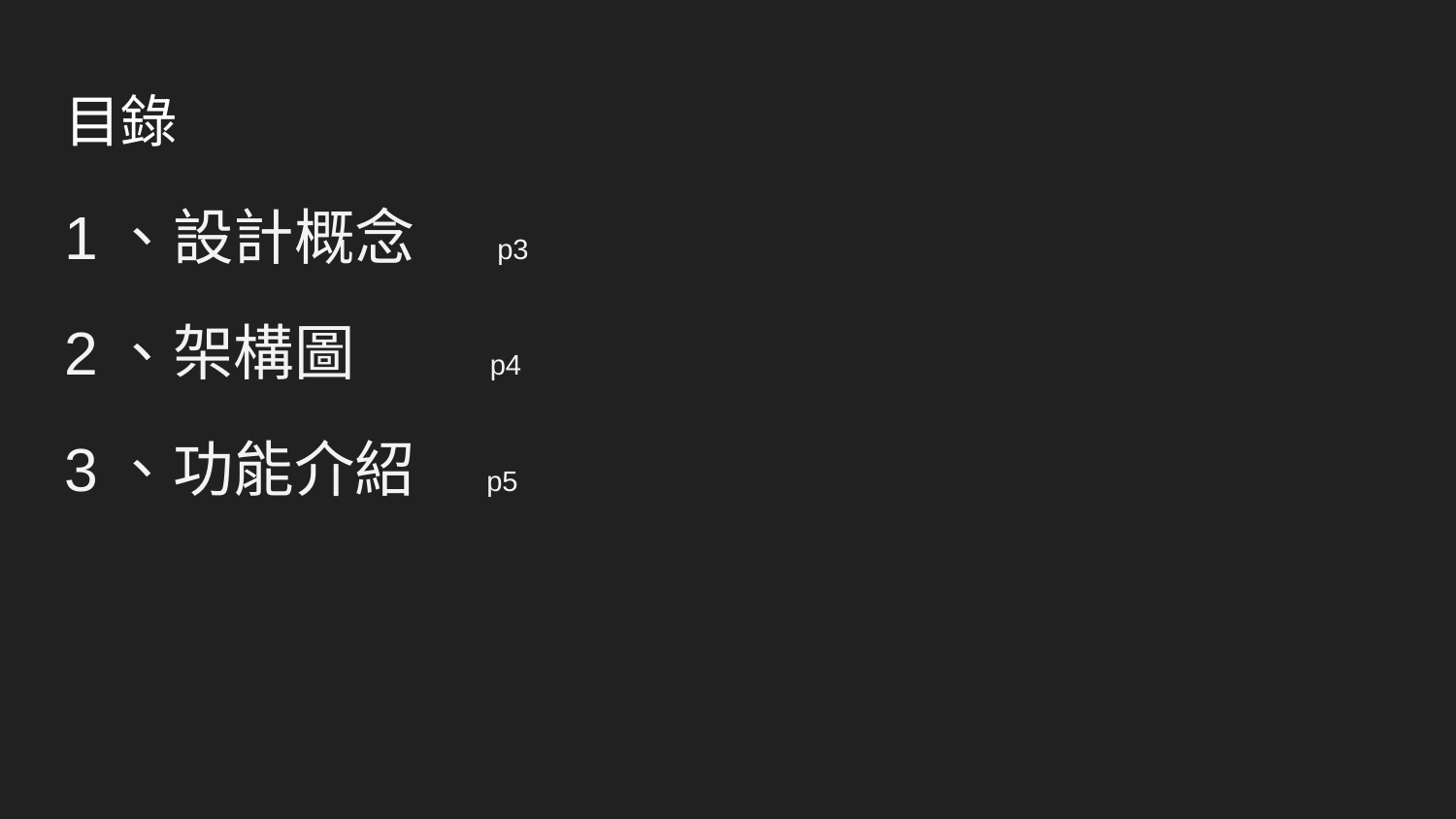

# 目錄
1、設計概念    p3
2、架構圖                p4
3、功能介紹        p5